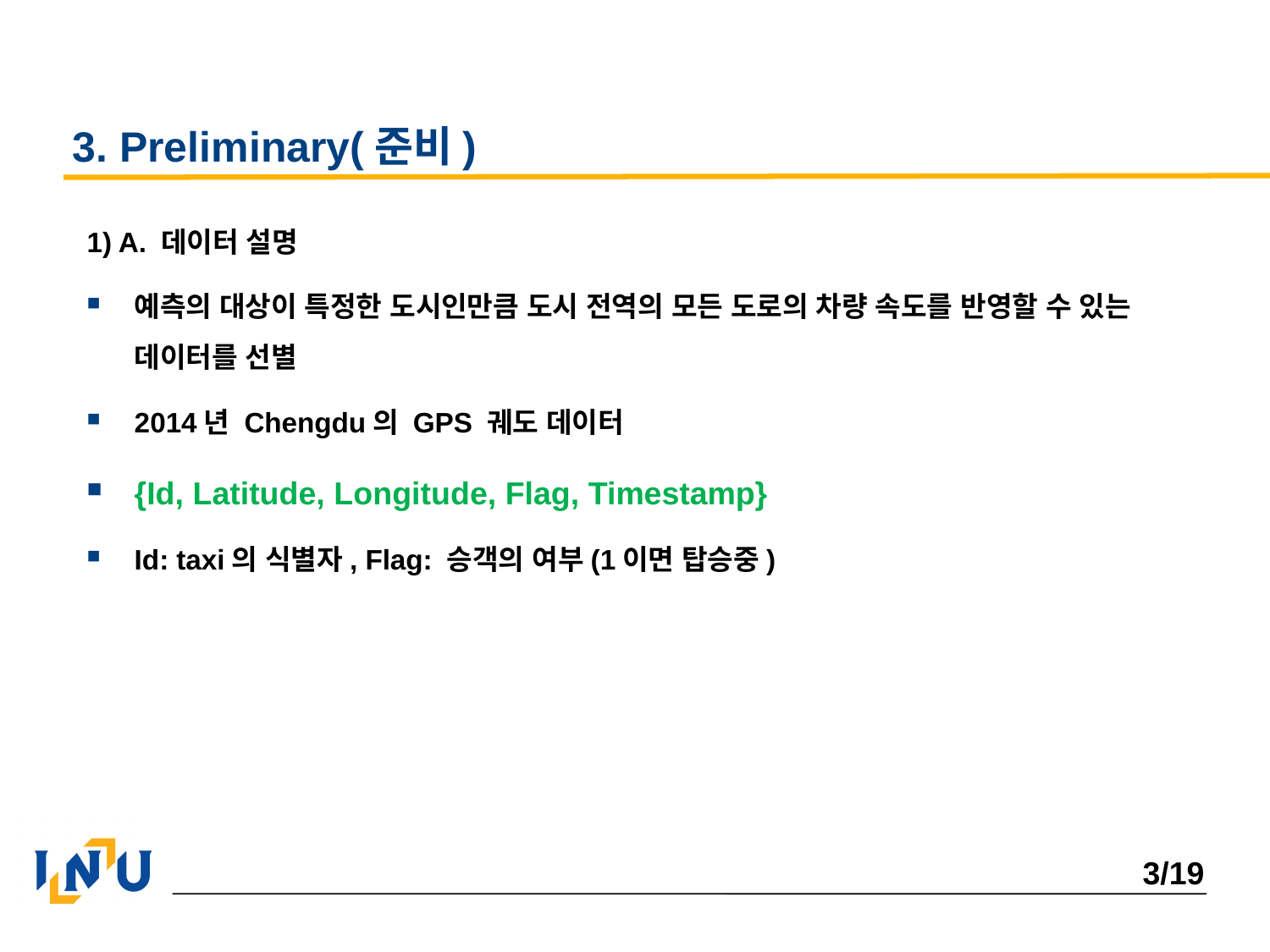

# 3. Preliminary(준비)
1) A. 데이터 설명
예측의 대상이 특정한 도시인만큼 도시 전역의 모든 도로의 차량 속도를 반영할 수 있는 데이터를 선별
2014년 Chengdu의 GPS 궤도 데이터
{Id, Latitude, Longitude, Flag, Timestamp}
Id: taxi의 식별자, Flag: 승객의 여부(1이면 탑승중)